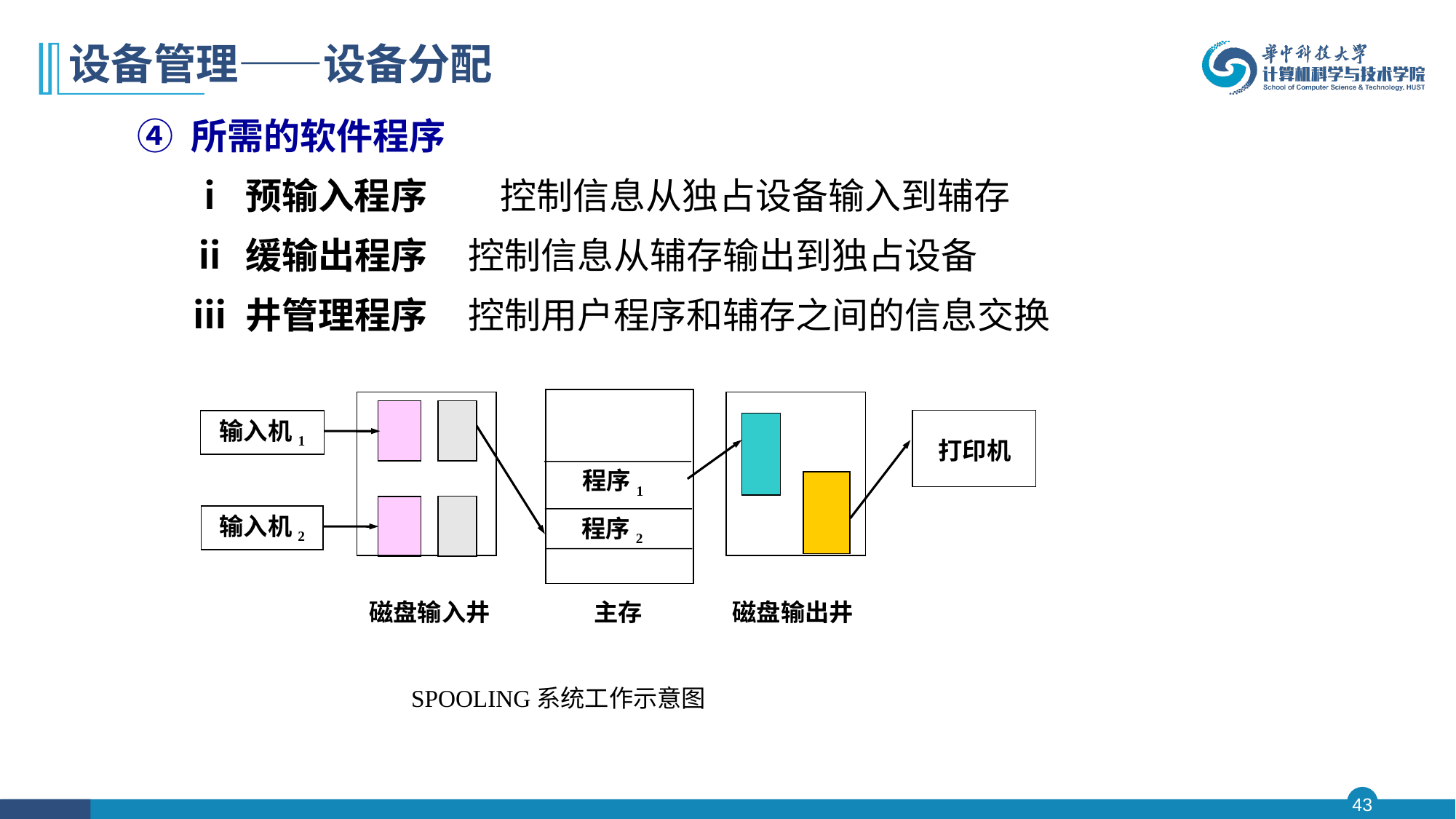

# 设备管理——设备分配
④ 所需的软件程序
ⅰ 预输入程序         控制信息从独占设备输入到辅存
ⅱ 缓输出程序     控制信息从辅存输出到独占设备
ⅲ 井管理程序     控制用户程序和辅存之间的信息交换

输入机1

打印机

程序1

输入机2
程序2

磁盘输入井
主存
磁盘输出井
SPOOLING系统工作示意图